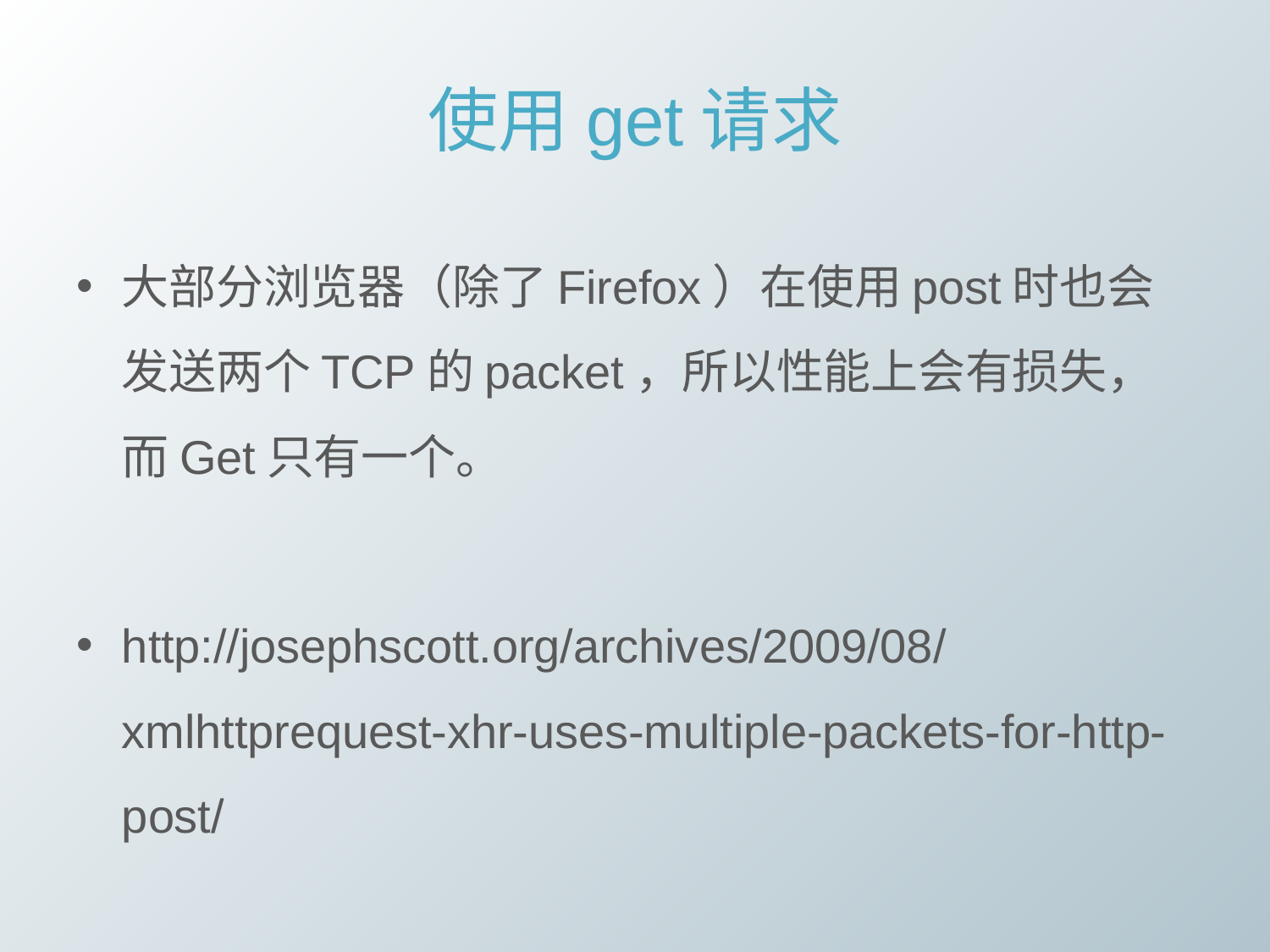

# 使用get请求
大部分浏览器（除了Firefox）在使用post时也会发送两个TCP的packet，所以性能上会有损失，而Get只有一个。

http://josephscott.org/archives/2009/08/xmlhttprequest-xhr-uses-multiple-packets-for-http-post/